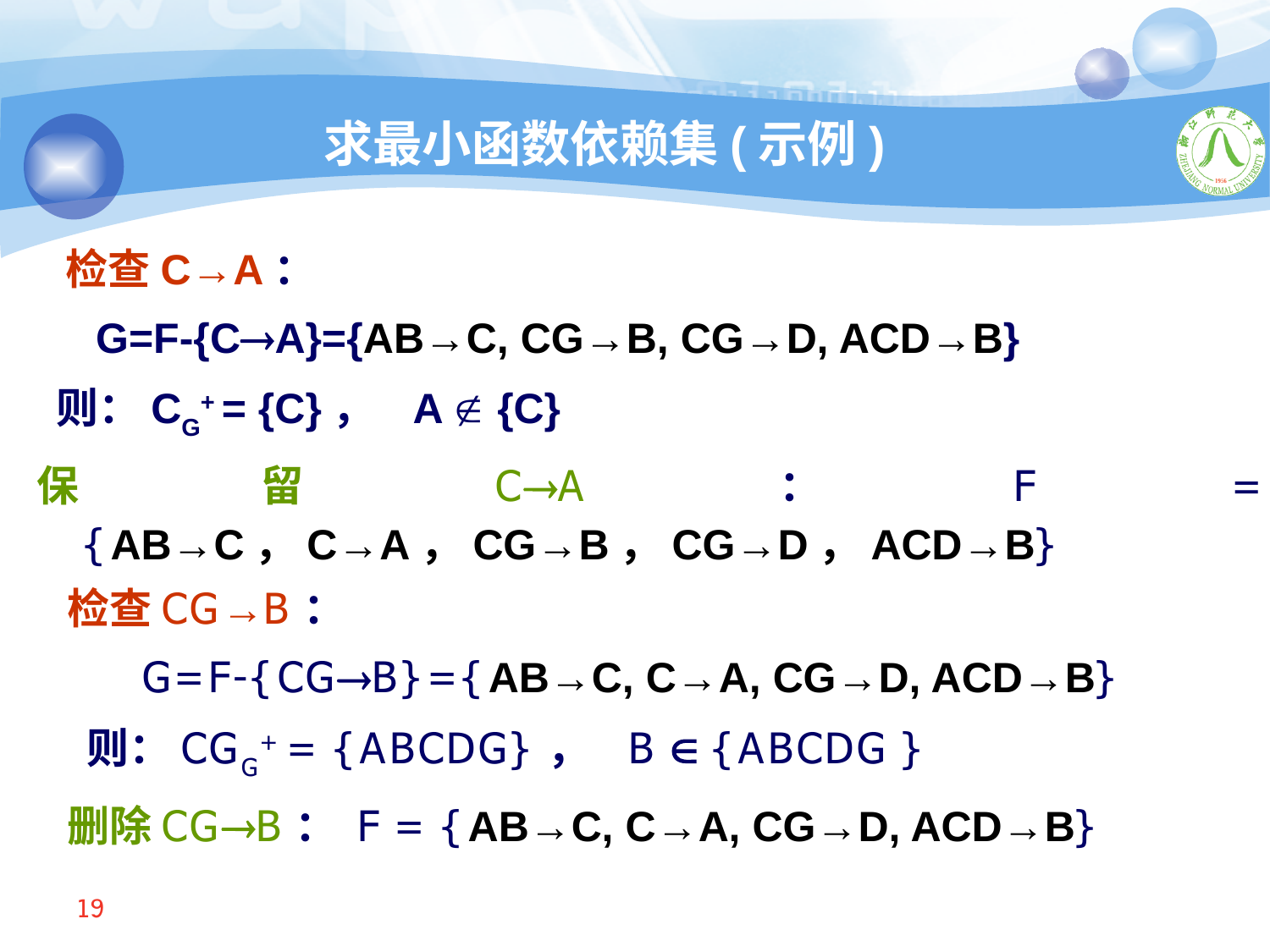

求最小函数依赖集(示例)
  检查C→A：
     G=F-{C→A}={AB→C, CG→B, CG→D, ACD→B}
 则：CG+ = {C}，   A ∉ {C}
保留C→A：F = {AB→C，C→A，CG→B，CG→D，ACD→B}

检查CG→B：
      G=F-{CG→B}={AB→C, C→A, CG→D, ACD→B}
 则：CGG+ = {ABCDG}，   B ∈ {ABCDG }
删除CG→B： F = {AB→C, C→A, CG→D, ACD→B}
19